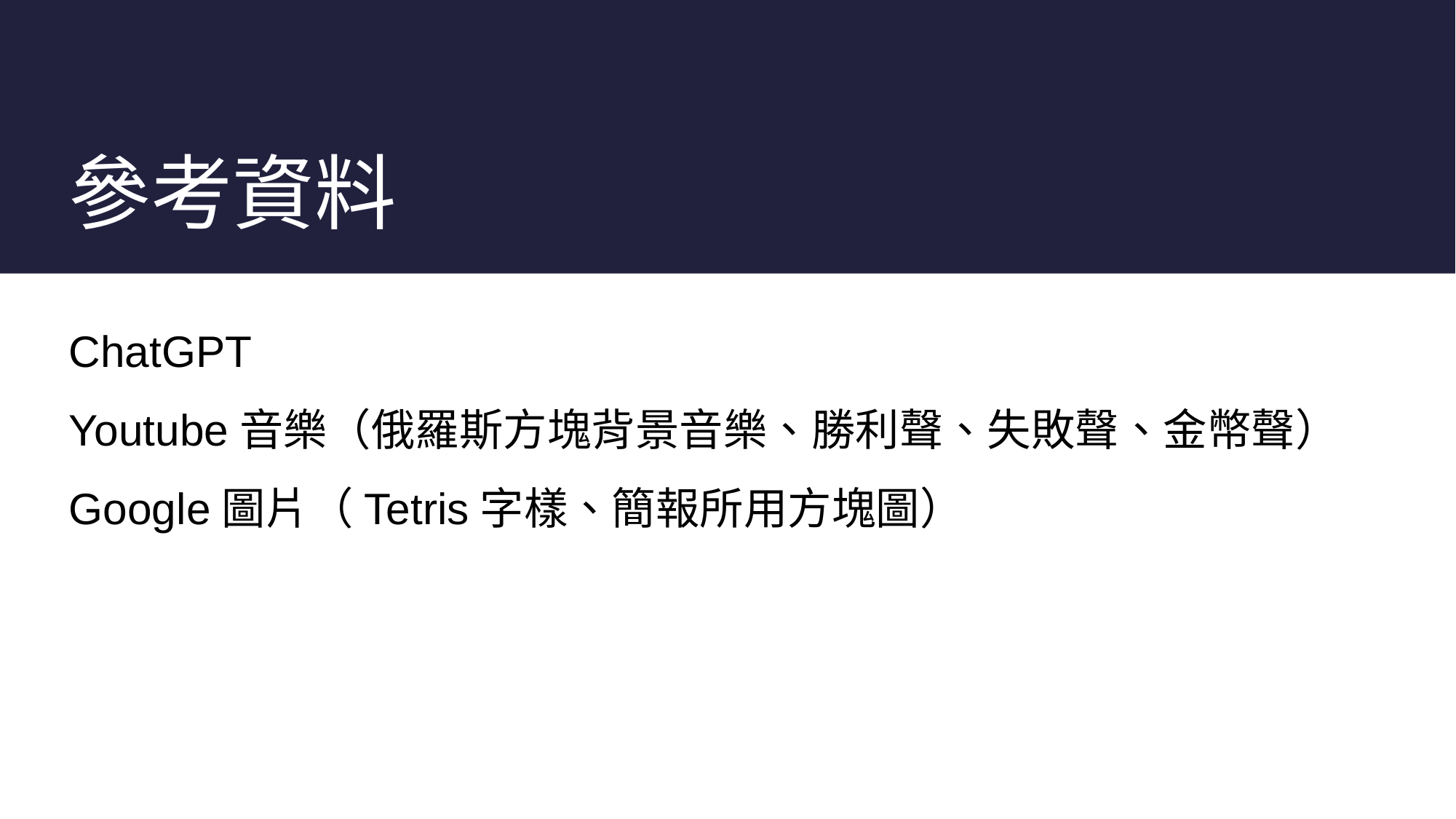

# 參考資料
ChatGPT
Youtube音樂（俄羅斯方塊背景音樂、勝利聲、失敗聲、金幣聲）
Google圖片（Tetris字樣、簡報所用方塊圖）